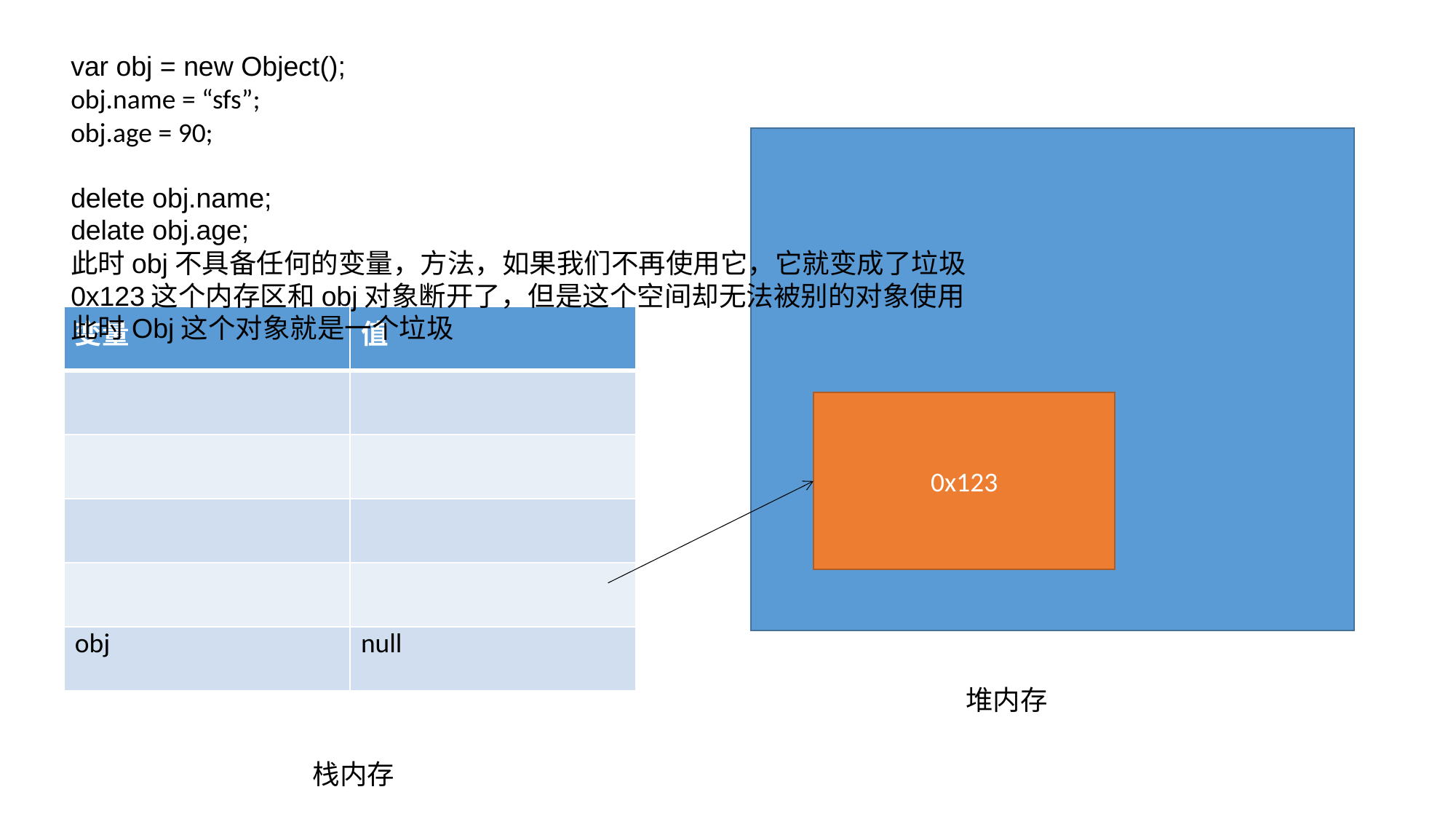

var obj = new Object();
obj.name = “sfs”;
obj.age = 90;

delete obj.name;
delate obj.age;
此时obj不具备任何的变量，方法，如果我们不再使用它，它就变成了垃圾
0x123这个内存区和obj对象断开了，但是这个空间却无法被别的对象使用
此时Obj这个对象就是一个垃圾

| 变量 | 值 |
| --- | --- |
|  |  |
|  |  |
|  |  |
|  |  |
| obj | null |
0x123
堆内存

栈内存